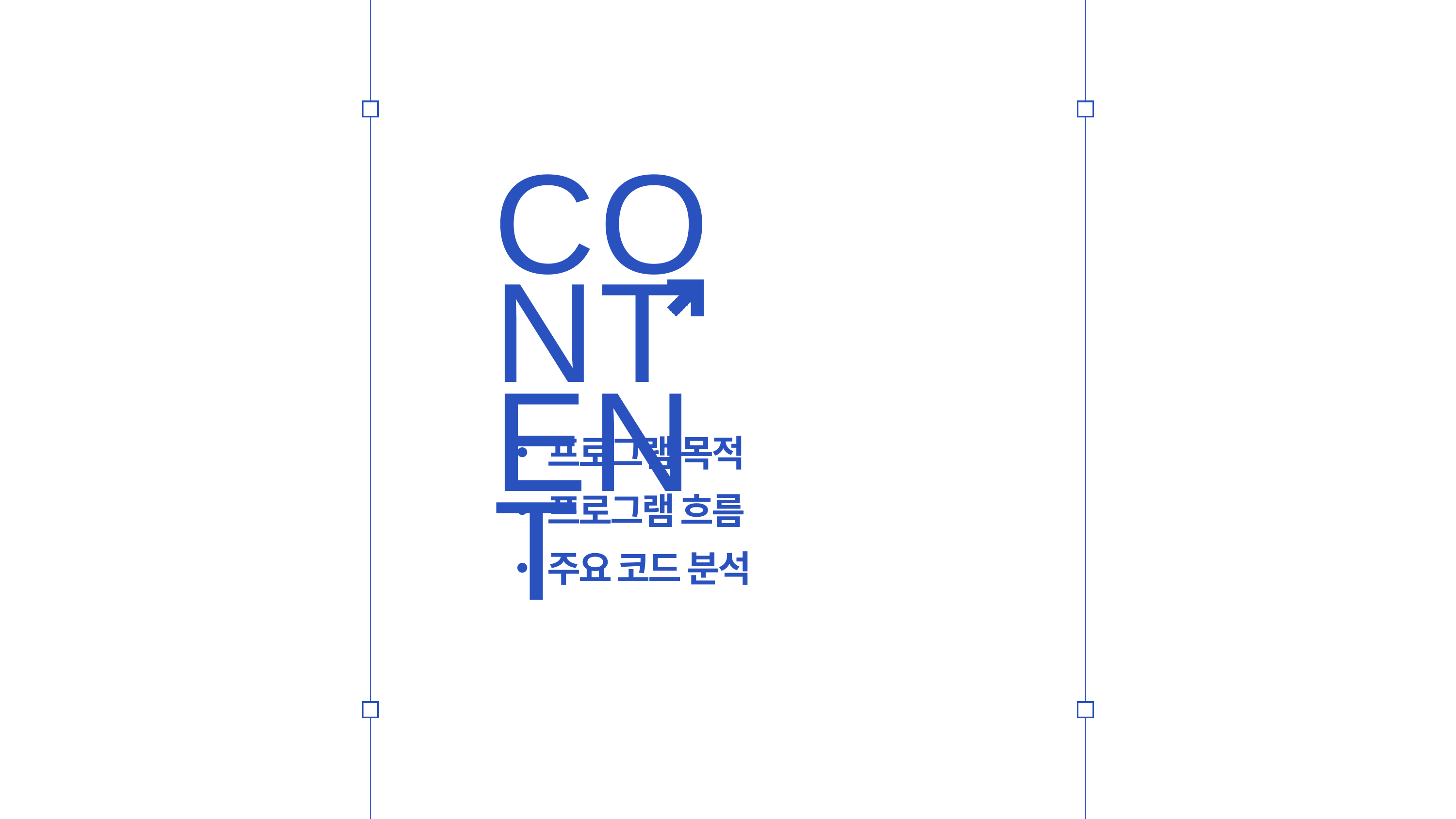

CONTENT

프로그램 목적
프로그램 흐름
주요 코드 분석